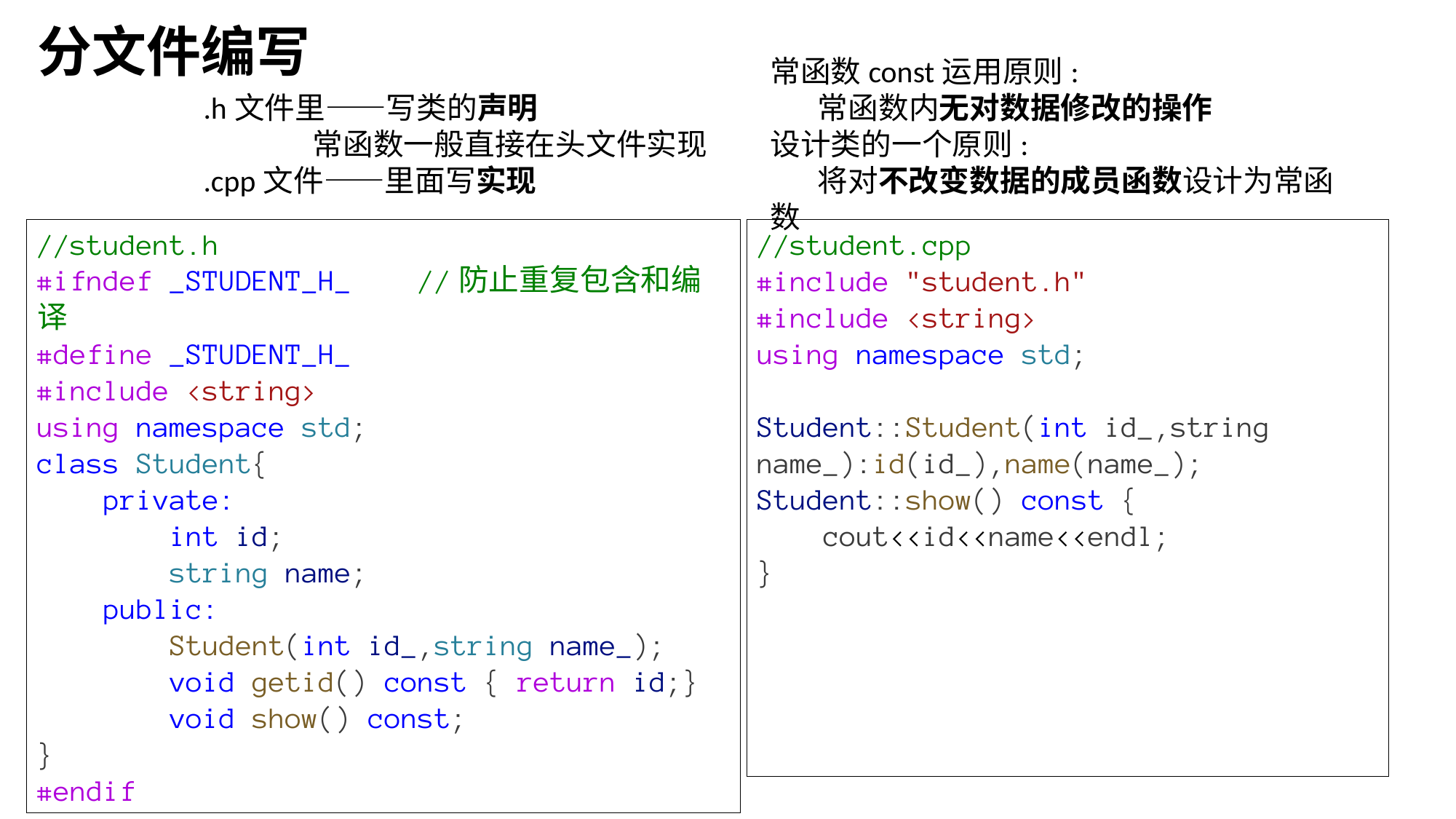

分文件编写
常函数const运用原则:
      常函数内无对数据修改的操作
设计类的一个原则:
      将对不改变数据的成员函数设计为常函数
.h文件里——写类的声明
	常函数一般直接在头文件实现
.cpp文件——里面写实现
//student.h
#ifndef _STUDENT_H_    //防止重复包含和编译
#define _STUDENT_H_
#include <string>
using namespace std;
class Student{
    private:
        int id;
        string name;
    public:
        Student(int id_,string name_);
        void getid() const { return id;}
        void show() const;
}
#endif
//student.cpp
#include "student.h"
#include <string>
using namespace std;
Student::Student(int id_,string name_):id(id_),name(name_);
Student::show() const {
    cout<<id<<name<<endl;
}